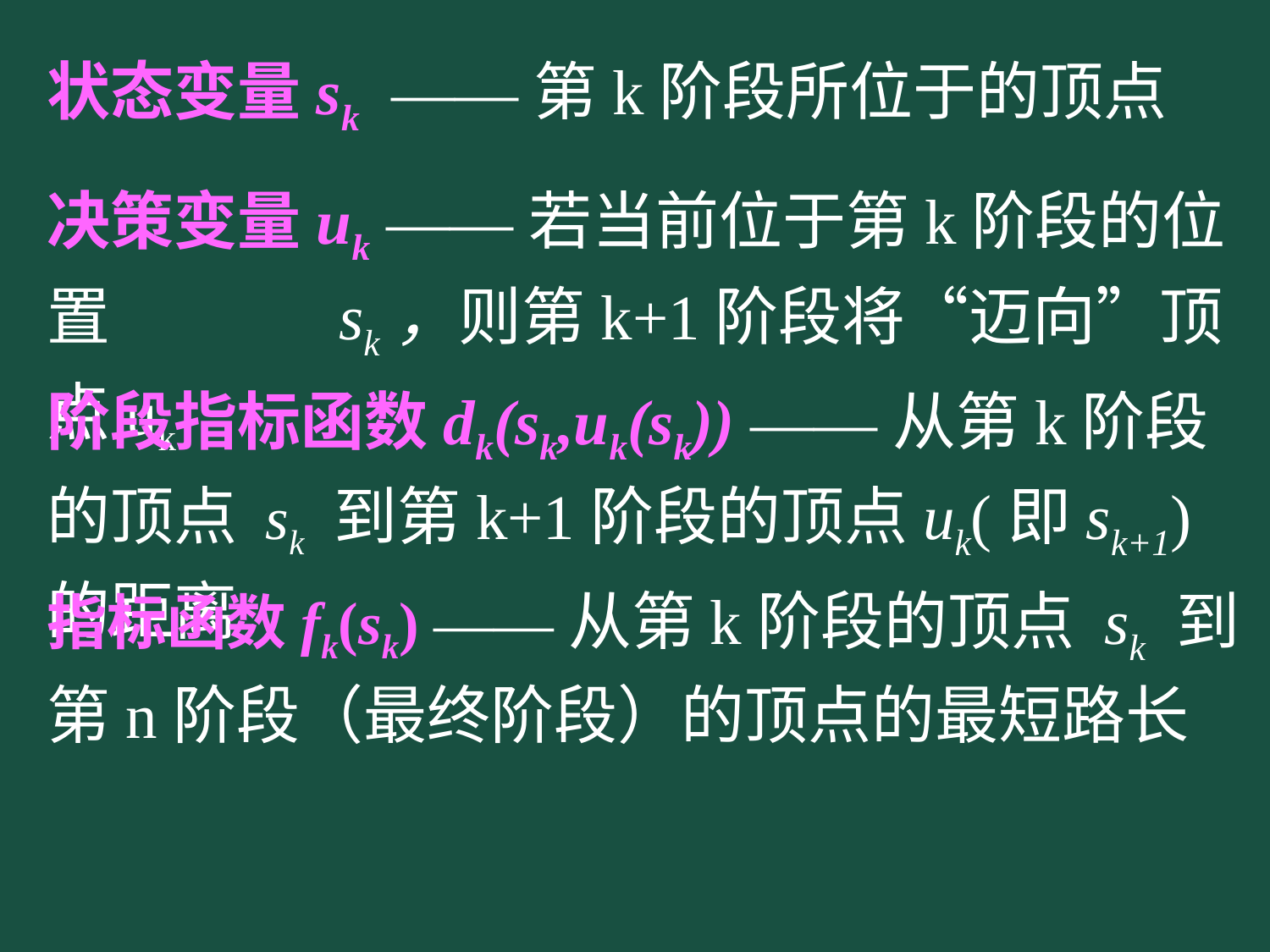

状态变量sk  ——第k阶段所位于的顶点
决策变量uk ——若当前位于第k阶段的位置               sk，则第k+1阶段将“迈向”顶点uk
阶段指标函数dk(sk,uk(sk)) ——从第k阶段的顶点 sk 到第k+1阶段的顶点uk(即sk+1)的距离
指标函数fk(sk) ——从第k阶段的顶点 sk 到第n阶段（最终阶段）的顶点的最短路长